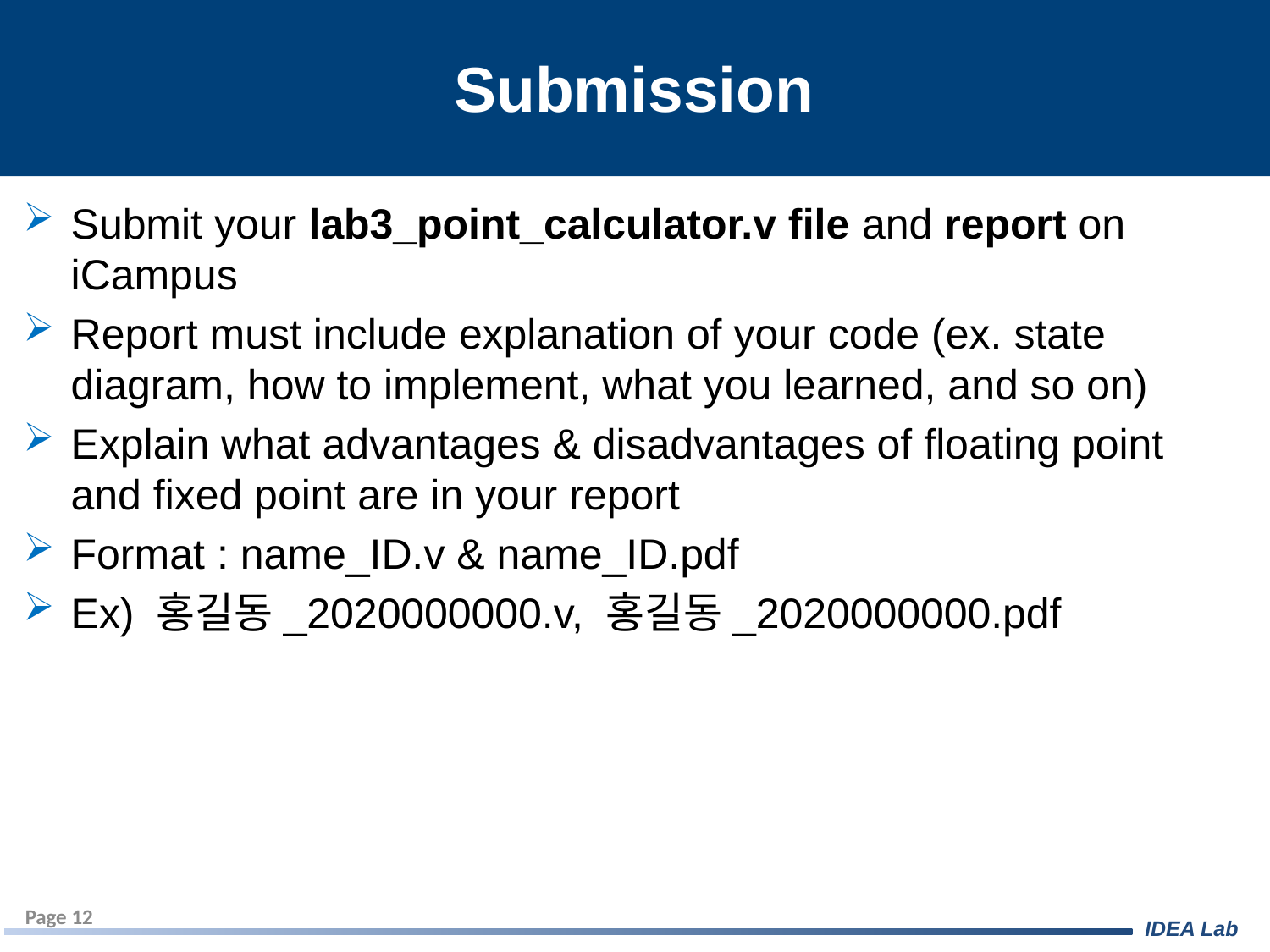

# Submission
Submit your lab3_point_calculator.v file and report on iCampus
Report must include explanation of your code (ex. state diagram, how to implement, what you learned, and so on)
Explain what advantages & disadvantages of floating point and fixed point are in your report
Format : name_ID.v & name_ID.pdf
Ex) 홍길동_2020000000.v, 홍길동_2020000000.pdf

Page 12